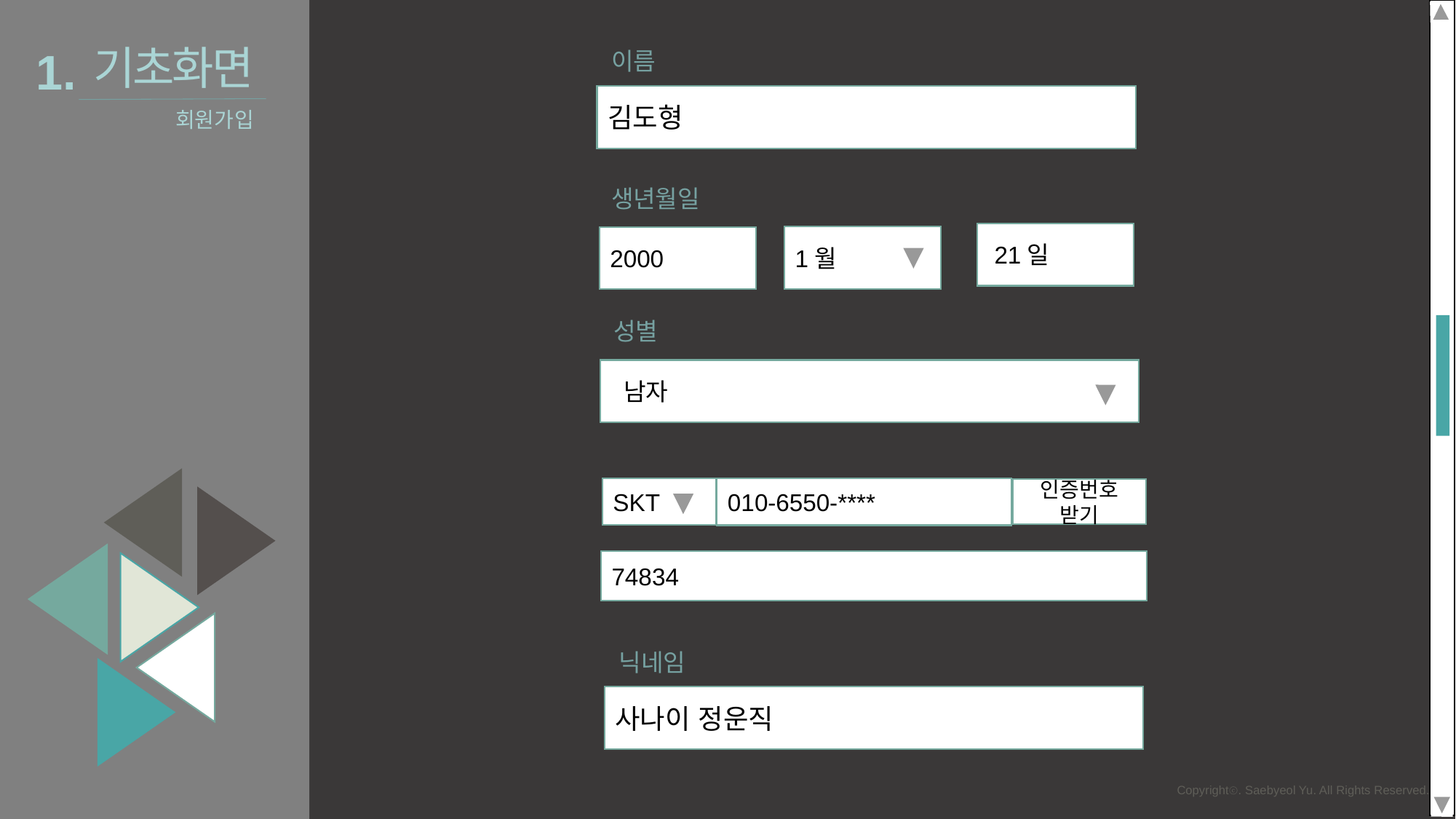

기초화면
이름
1.
김도형
회원가입
생년월일
 21일
1월
2000

성별

 남자

SKT
010-6550-****
인증번호
받기

74834
닉네임
사나이 정운직